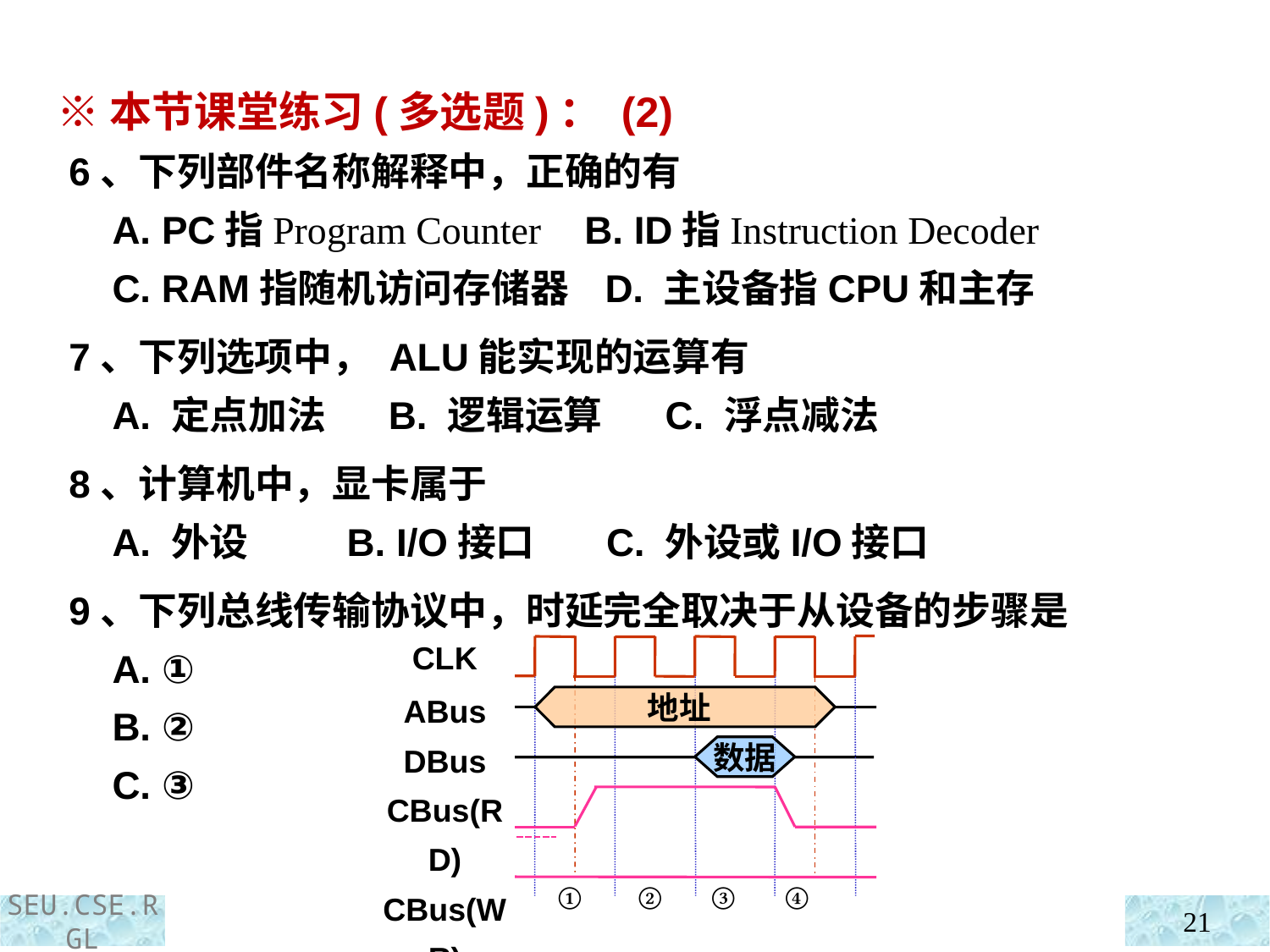

※本节课堂练习(多选题)： (2)
  6、下列部件名称解释中，正确的有
      A. PC指Program Counter    B. ID指Instruction Decoder
      C. RAM指随机访问存储器   D. 主设备指CPU和主存
  7、下列选项中， ALU能实现的运算有
      A. 定点加法      B. 逻辑运算      C. 浮点减法
  8、计算机中，显卡属于
      A. 外设          B. I/O接口       C. 外设或I/O接口
  9、下列总线传输协议中，时延完全取决于从设备的步骤是
      A. ①
      B. ②
      C. ③

CLK
ABus
DBus
CBus(RD)
CBus(WR)

地址

数据

①        ②       ③       ④

21